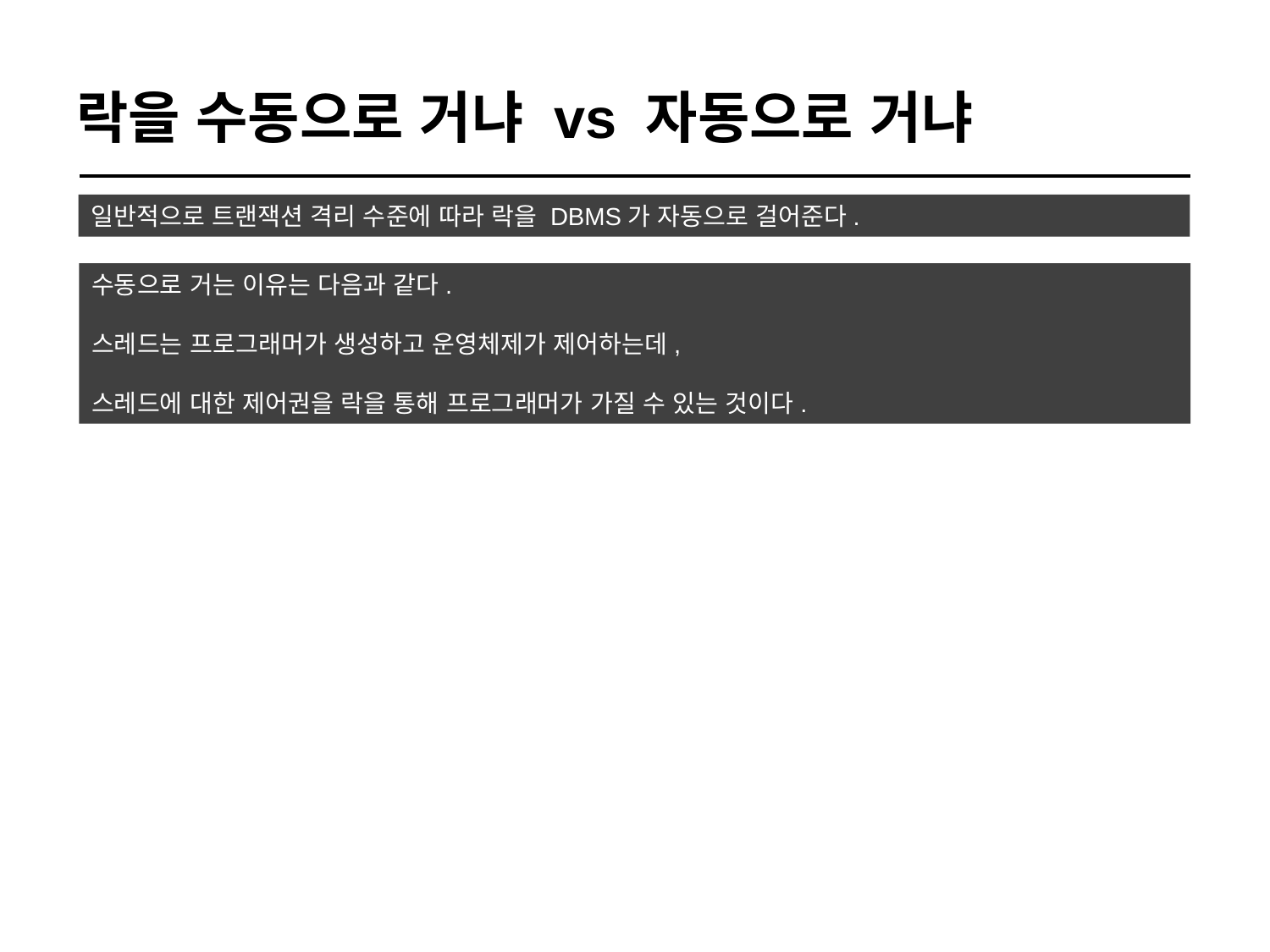

# 락을 수동으로 거냐 vs 자동으로 거냐
일반적으로 트랜잭션 격리 수준에 따라 락을 DBMS가 자동으로 걸어준다.
수동으로 거는 이유는 다음과 같다.
스레드는 프로그래머가 생성하고 운영체제가 제어하는데,

스레드에 대한 제어권을 락을 통해 프로그래머가 가질 수 있는 것이다.